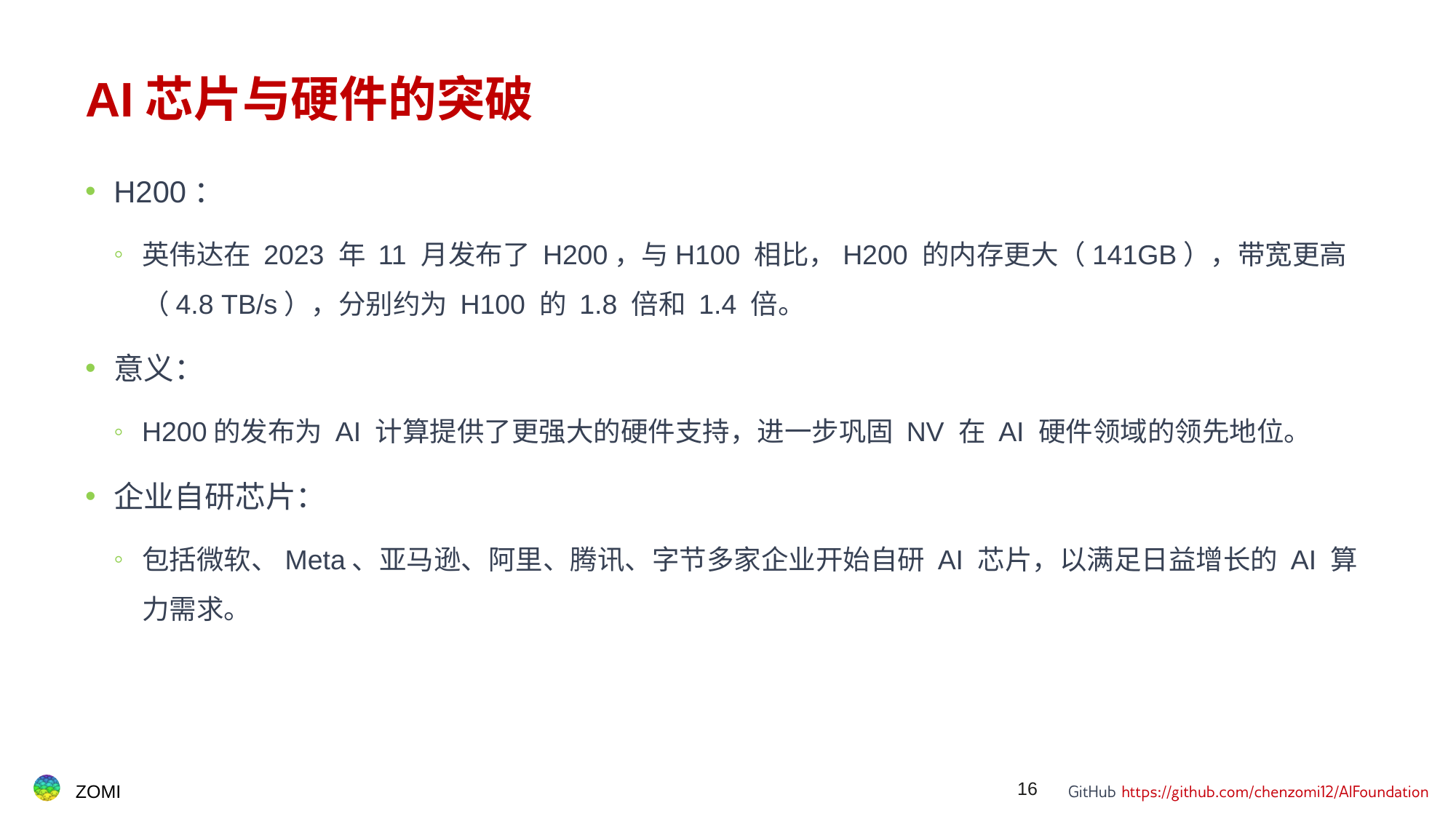

# AI芯片与硬件的突破
H200：
英伟达在 2023 年 11 月发布了 H200，与H100 相比，H200 的内存更大（141GB），带宽更高（4.8 TB/s），分别约为 H100 的 1.8 倍和 1.4 倍。
意义：
H200的发布为 AI 计算提供了更强大的硬件支持，进一步巩固 NV 在 AI 硬件领域的领先地位。
企业自研芯片：
包括微软、Meta、亚马逊、阿里、腾讯、字节多家企业开始自研 AI 芯片，以满足日益增长的 AI 算力需求。